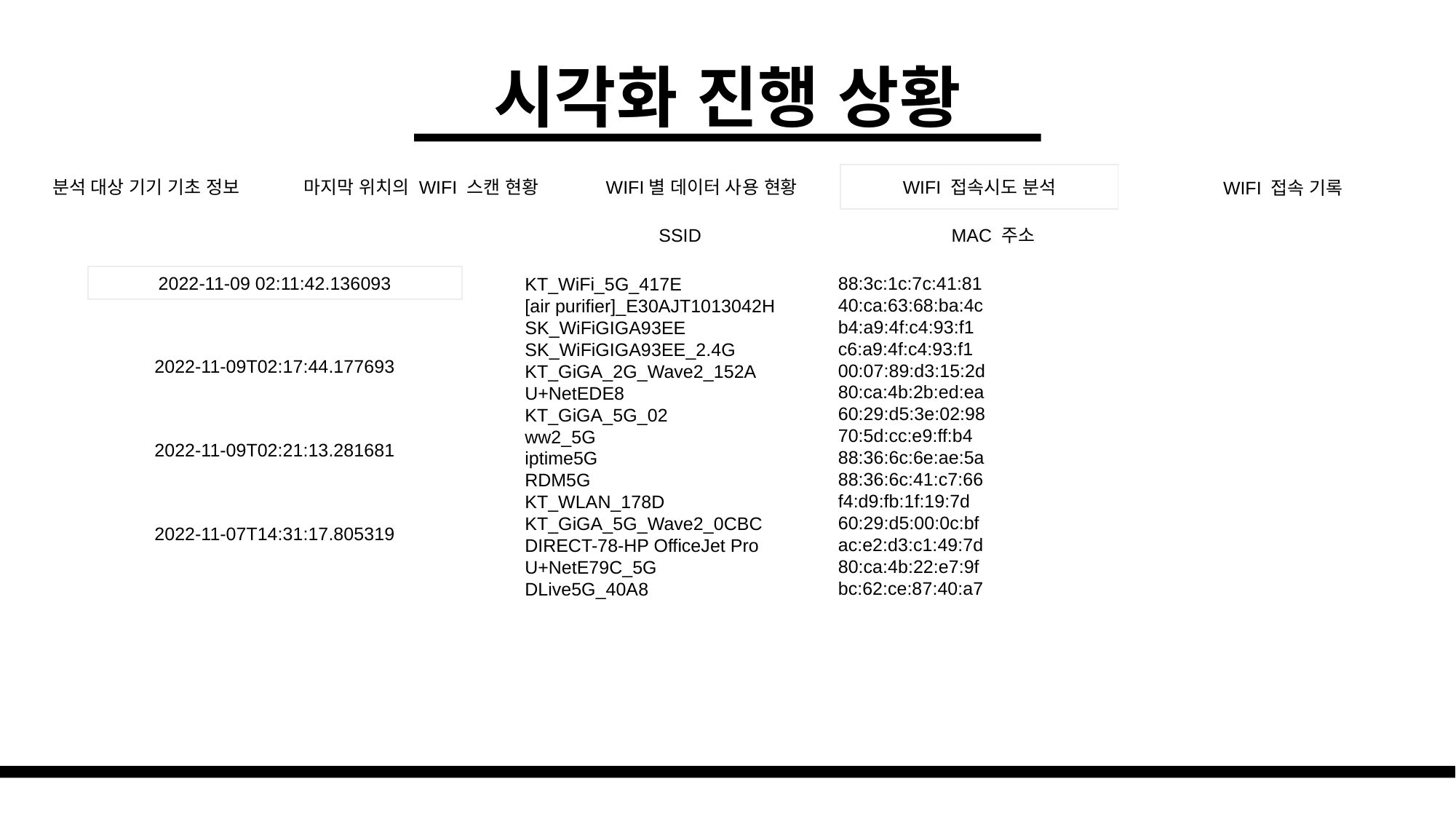

시각화 진행 상황

분석 대상 기기 기초 정보
마지막 위치의 WIFI 스캔 현황
WIFI별 데이터 사용 현황
WIFI 접속시도 분석
WIFI 접속 기록
SSID
MAC 주소
2022-11-09 02:11:42.136093
88:3c:1c:7c:41:81
40:ca:63:68:ba:4c
b4:a9:4f:c4:93:f1
c6:a9:4f:c4:93:f1
00:07:89:d3:15:2d
80:ca:4b:2b:ed:ea
60:29:d5:3e:02:98
70:5d:cc:e9:ff:b4
88:36:6c:6e:ae:5a
88:36:6c:41:c7:66
f4:d9:fb:1f:19:7d
60:29:d5:00:0c:bf
ac:e2:d3:c1:49:7d
80:ca:4b:22:e7:9f
bc:62:ce:87:40:a7
KT_WiFi_5G_417E
[air purifier]_E30AJT1013042H
SK_WiFiGIGA93EE
SK_WiFiGIGA93EE_2.4G
KT_GiGA_2G_Wave2_152A
U+NetEDE8
KT_GiGA_5G_02
ww2_5G
iptime5G
RDM5G
KT_WLAN_178D
KT_GiGA_5G_Wave2_0CBC
DIRECT-78-HP OfficeJet Pro
U+NetE79C_5G
DLive5G_40A8

2022-11-09T02:17:44.177693
2022-11-09T02:21:13.281681
2022-11-07T14:31:17.805319